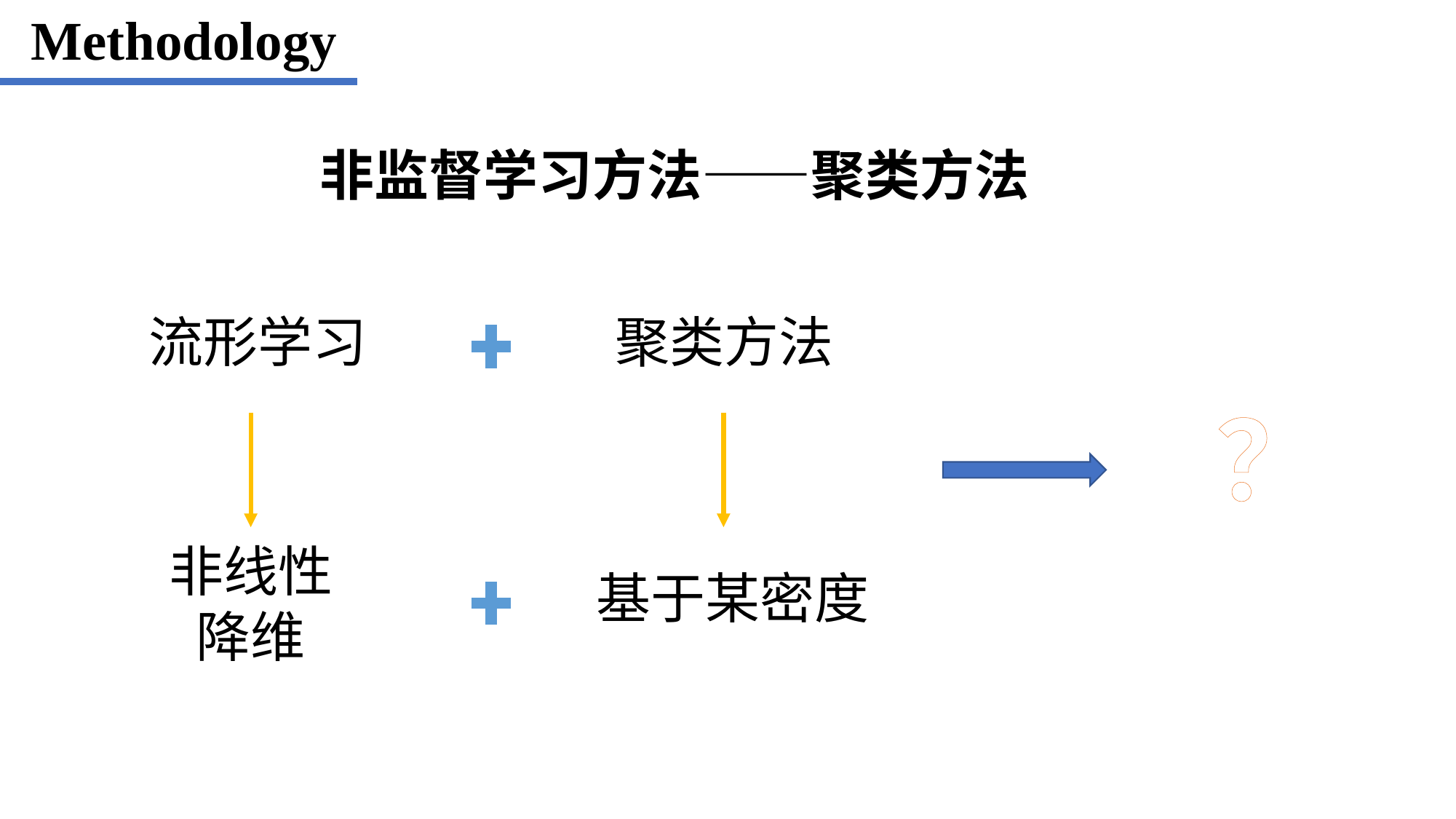

Methodology
非监督学习方法——聚类方法
流形学习
聚类方法

？

非线性
降维
基于某密度